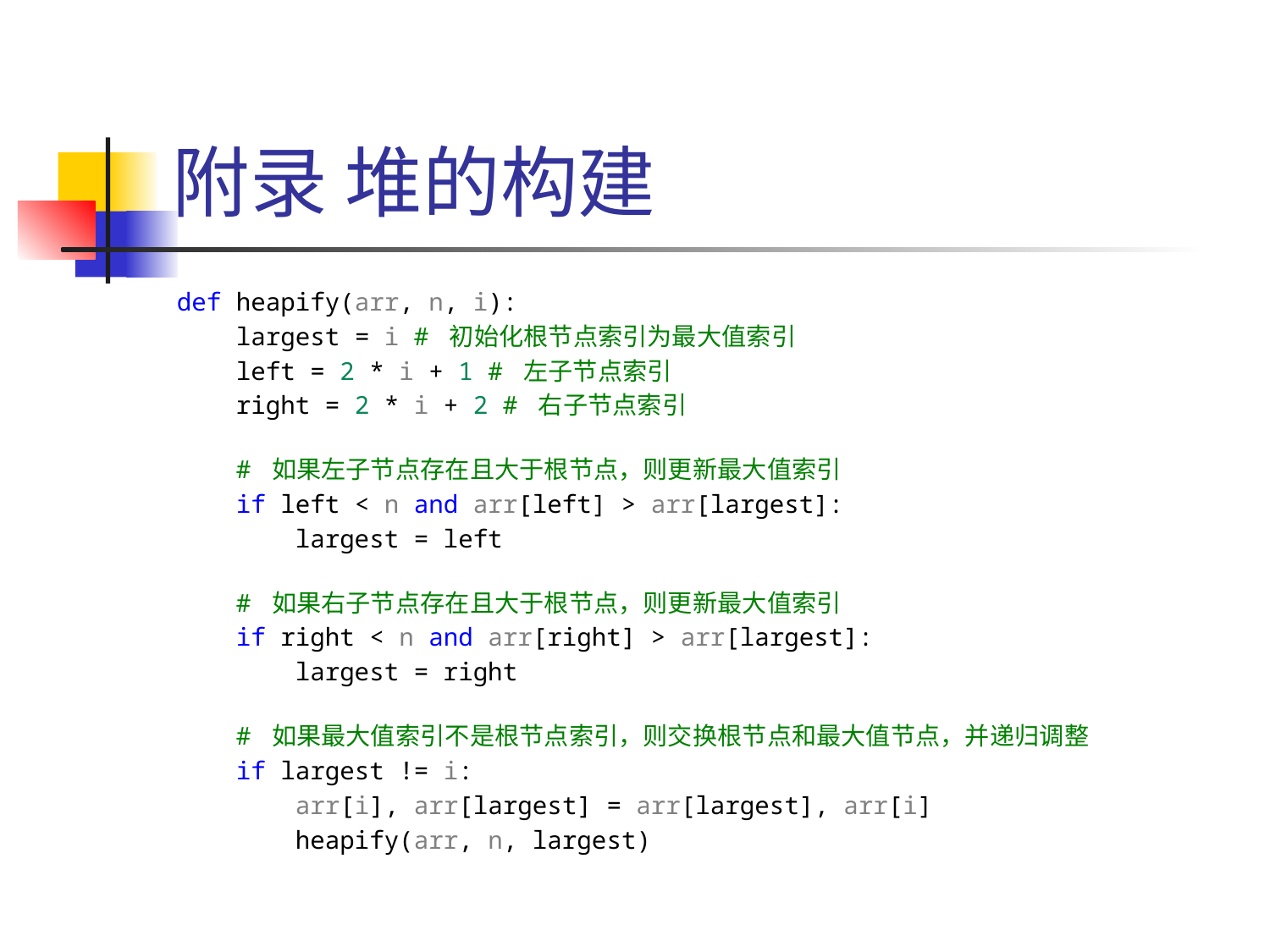

# 附录 堆的构建
def heapify(arr, n, i):
    largest = i # 初始化根节点索引为最大值索引
    left = 2 * i + 1 # 左子节点索引
    right = 2 * i + 2 # 右子节点索引
    # 如果左子节点存在且大于根节点，则更新最大值索引
    if left < n and arr[left] > arr[largest]:
        largest = left
    # 如果右子节点存在且大于根节点，则更新最大值索引
    if right < n and arr[right] > arr[largest]:
        largest = right
    # 如果最大值索引不是根节点索引，则交换根节点和最大值节点，并递归调整
    if largest != i:
        arr[i], arr[largest] = arr[largest], arr[i]
        heapify(arr, n, largest)